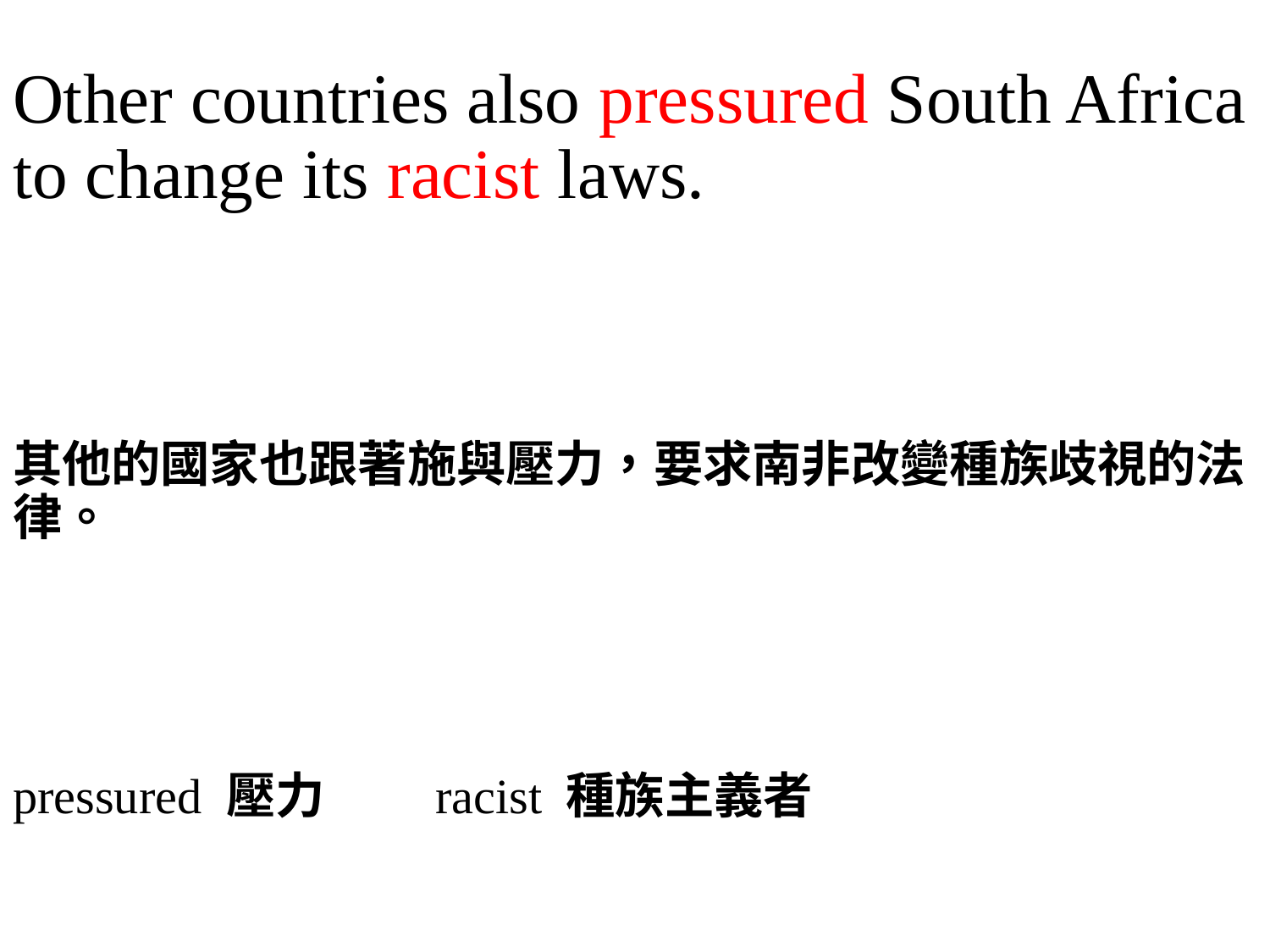

Other countries also pressured South Africa to change its racist laws.

其他的國家也跟著施與壓力，要求南非改變種族歧視的法律。

pressured 壓力　　racist 種族主義者